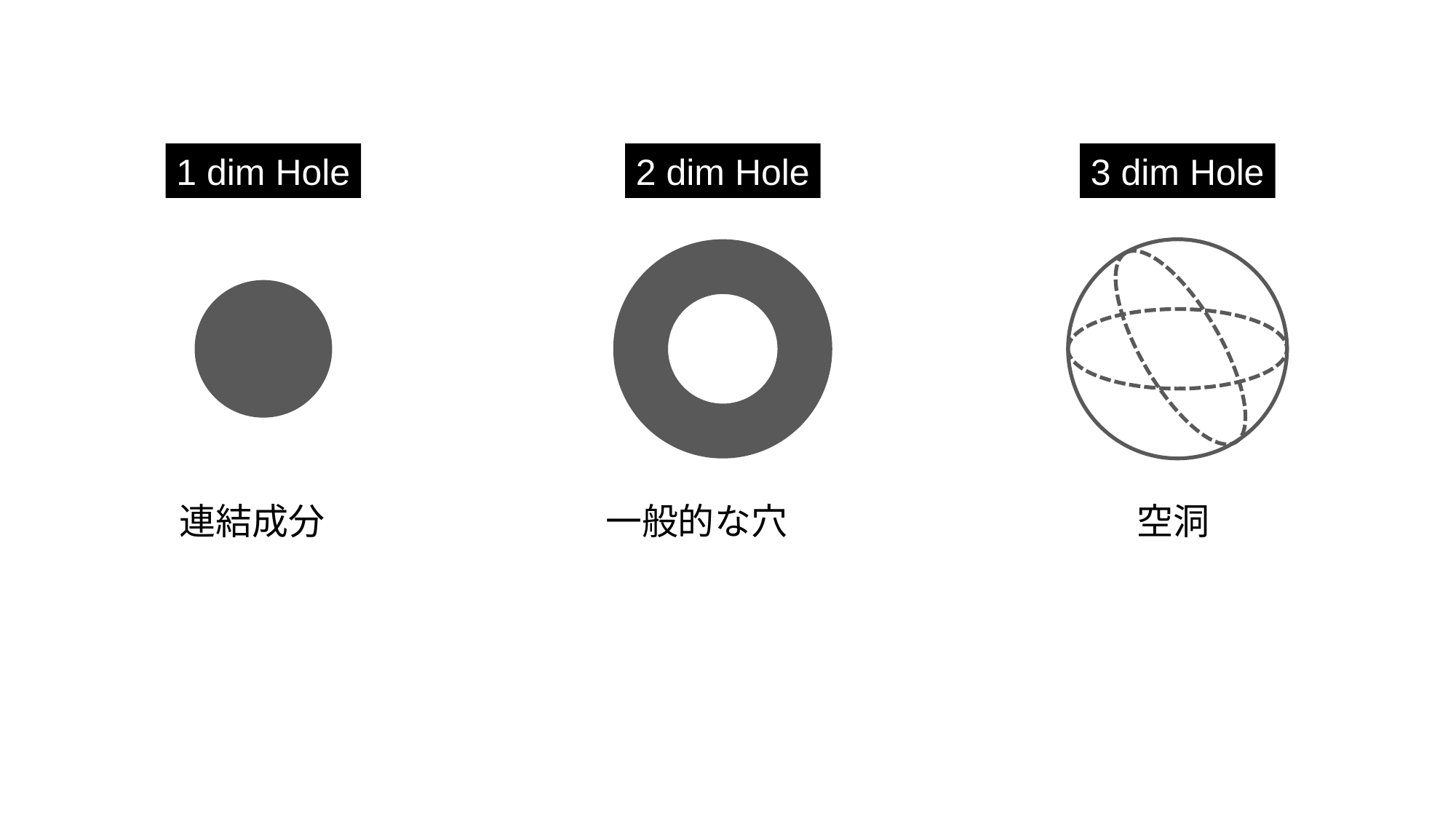

1 dim Hole

連結成分
2 dim Hole

一般的な穴
3 dim Hole

c
c
空洞